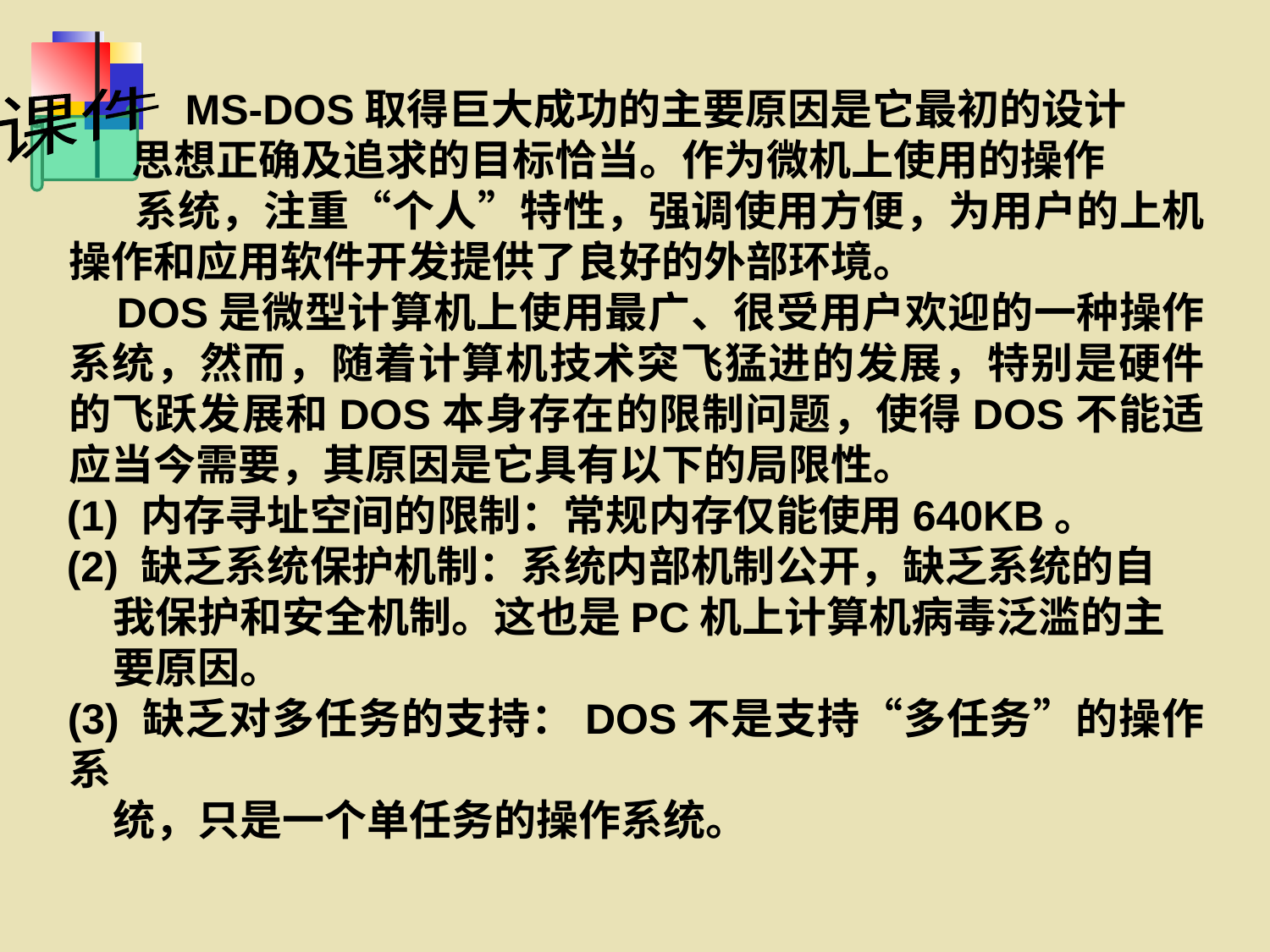

MS-DOS取得巨大成功的主要原因是它最初的设计
       思想正确及追求的目标恰当。作为微机上使用的操作
       系统，注重“个人”特性，强调使用方便，为用户的上机操作和应用软件开发提供了良好的外部环境。
     DOS是微型计算机上使用最广、很受用户欢迎的一种操作系统，然而，随着计算机技术突飞猛进的发展，特别是硬件的飞跃发展和DOS本身存在的限制问题，使得DOS不能适应当今需要，其原因是它具有以下的局限性。
 (1) 内存寻址空间的限制：常规内存仅能使用640KB。
 (2) 缺乏系统保护机制：系统内部机制公开，缺乏系统的自
     我保护和安全机制。这也是PC机上计算机病毒泛滥的主
     要原因。
 (3) 缺乏对多任务的支持：DOS不是支持“多任务”的操作系
     统，只是一个单任务的操作系统。